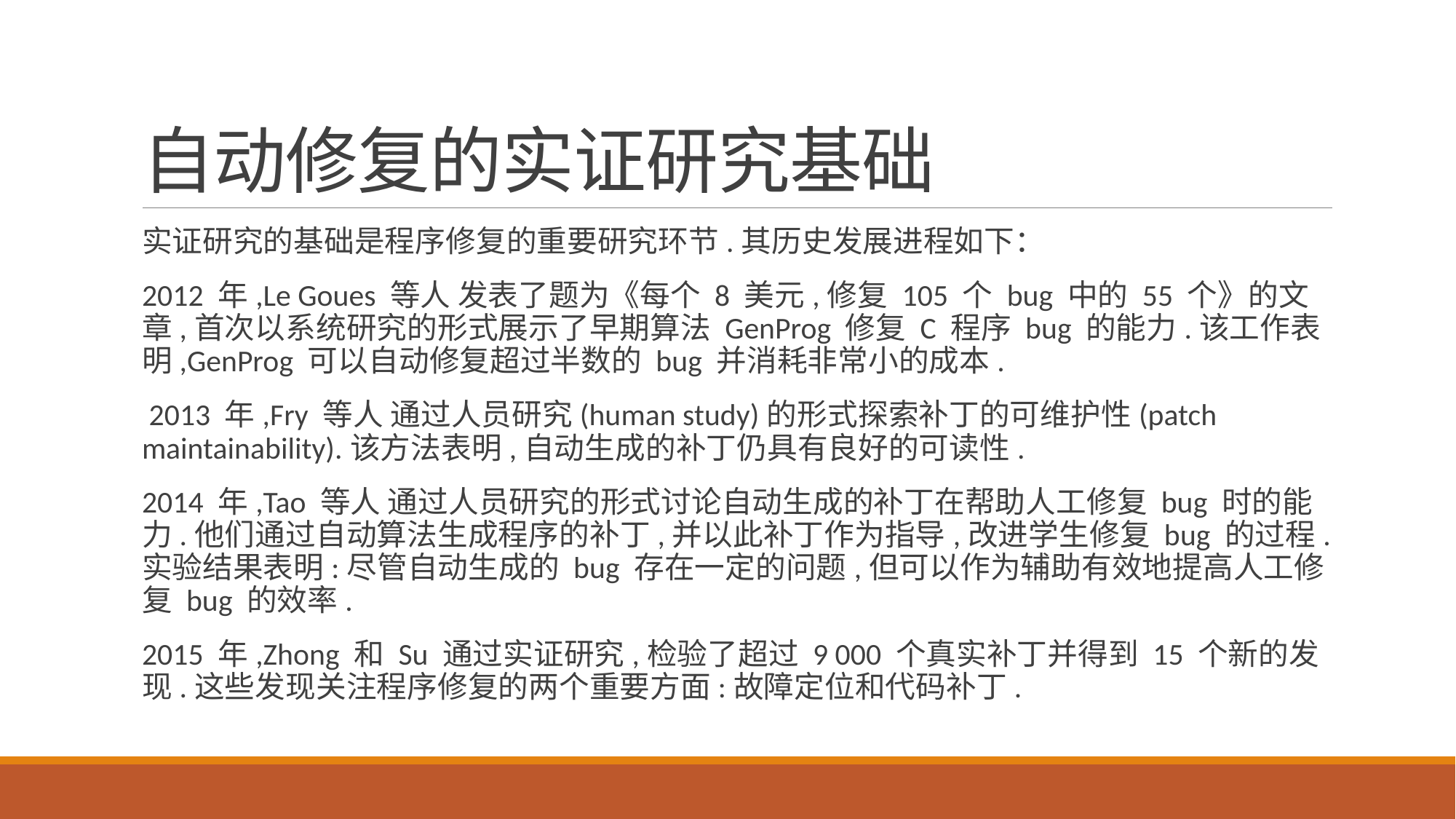

# 自动修复的实证研究基础
实证研究的基础是程序修复的重要研究环节.其历史发展进程如下：
2012 年,Le Goues 等人 发表了题为《每个 8 美元,修复 105 个 bug 中的 55 个》的文章,首次以系统研究的形式展示了早期算法 GenProg 修复 C 程序 bug 的能力.该工作表明,GenProg 可以自动修复超过半数的 bug 并消耗非常小的成本.
 2013 年,Fry 等人 通过人员研究(human study)的形式探索补丁的可维护性(patch maintainability).该方法表明,自动生成的补丁仍具有良好的可读性.
2014 年,Tao 等人 通过人员研究的形式讨论自动生成的补丁在帮助人工修复 bug 时的能力.他们通过自动算法生成程序的补丁,并以此补丁作为指导,改进学生修复 bug 的过程.实验结果表明:尽管自动生成的 bug 存在一定的问题,但可以作为辅助有效地提高人工修复 bug 的效率.
2015 年,Zhong 和 Su 通过实证研究,检验了超过 9 000 个真实补丁并得到 15 个新的发现.这些发现关注程序修复的两个重要方面:故障定位和代码补丁.